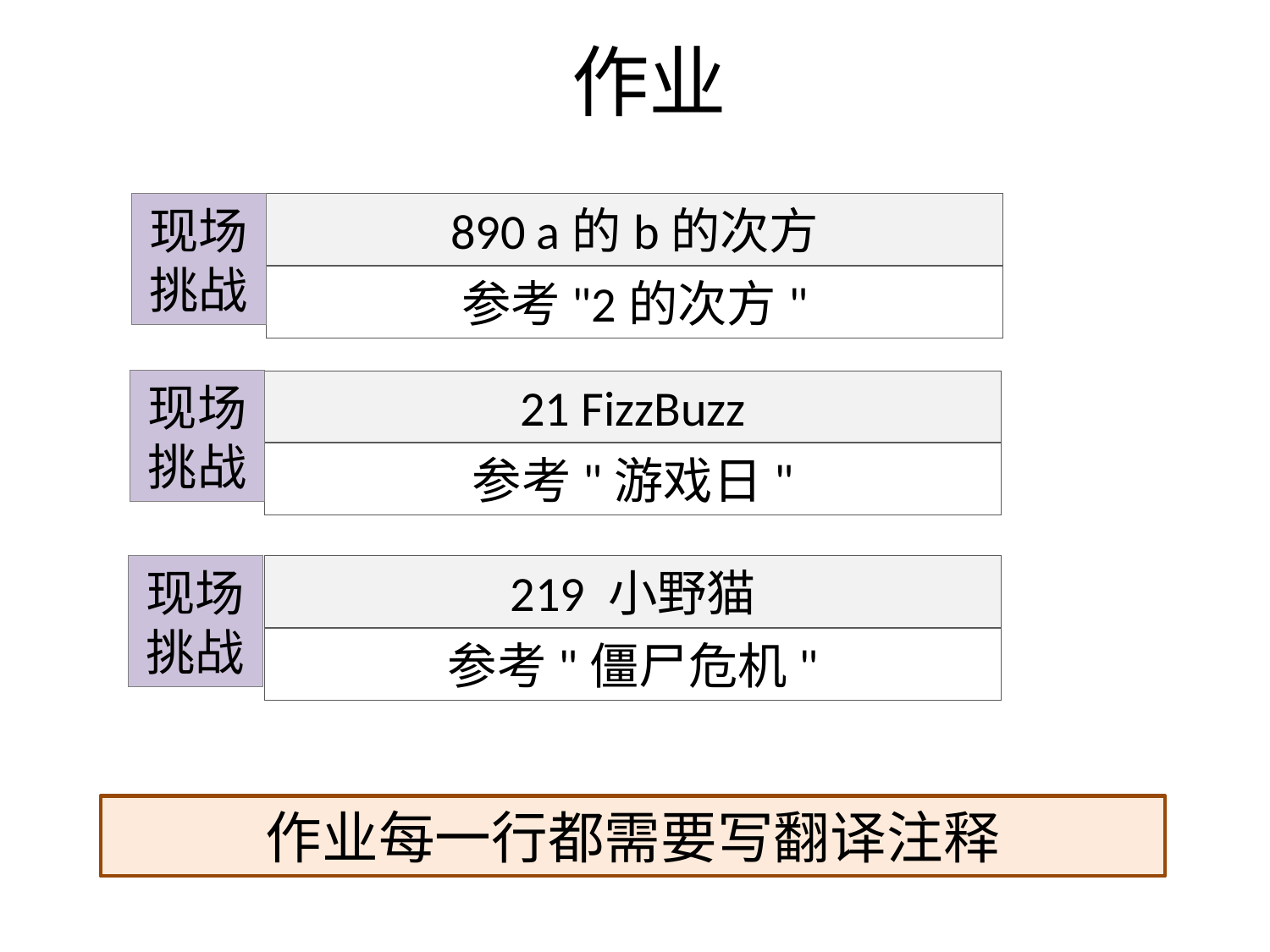

# 作业
耗时约
30分钟
现场挑战
890 a的b的次方
参考"2的次方"
现场挑战
21 FizzBuzz
参考"游戏日"
现场挑战
219 小野猫
参考"僵尸危机"
作业每一行都需要写翻译注释